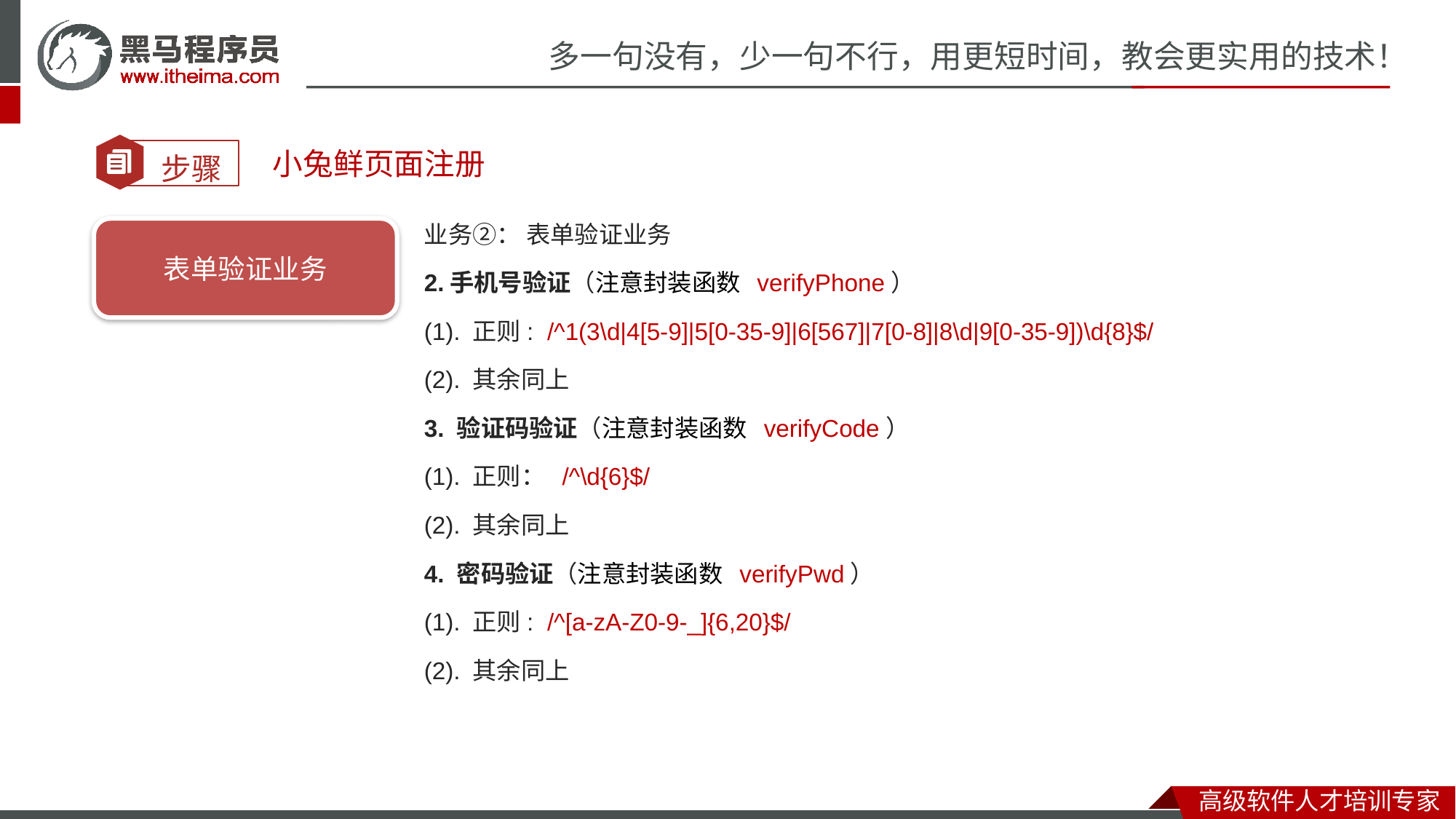

小兔鲜页面注册
业务②： 表单验证业务
2.手机号验证（注意封装函数  verifyPhone）
(1). 正则:  /^1(3\d|4[5-9]|5[0-35-9]|6[567]|7[0-8]|8\d|9[0-35-9])\d{8}$/
(2). 其余同上
3. 验证码验证（注意封装函数  verifyCode）
(1). 正则：  /^\d{6}$/
(2). 其余同上
4. 密码验证（注意封装函数  verifyPwd）
(1). 正则:  /^[a-zA-Z0-9-_]{6,20}$/
(2). 其余同上

表单验证业务